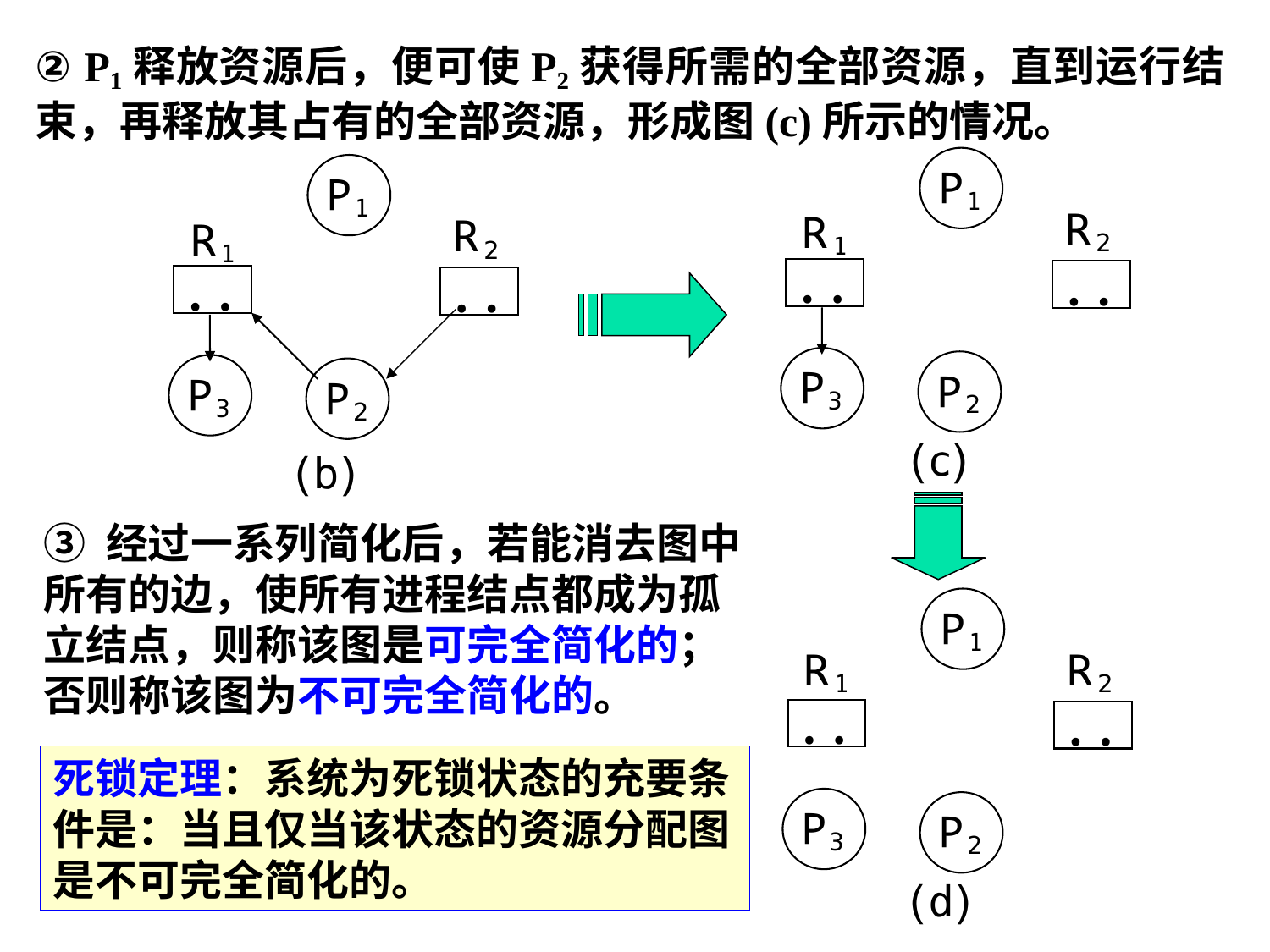

② P1释放资源后，便可使P2获得所需的全部资源，直到运行结束，再释放其占有的全部资源，形成图(c)所示的情况。
P1
R2
R1
•  •
•  •

P3
P2
(c)
P1
R2
R1
•  •
•  •

P3
P2
(b)

③ 经过一系列简化后，若能消去图中所有的边，使所有进程结点都成为孤立结点，则称该图是可完全简化的；否则称该图为不可完全简化的。
P1
R2
R1
•  •
•  •
P3
P2
(d)
死锁定理：系统为死锁状态的充要条件是：当且仅当该状态的资源分配图是不可完全简化的。
118